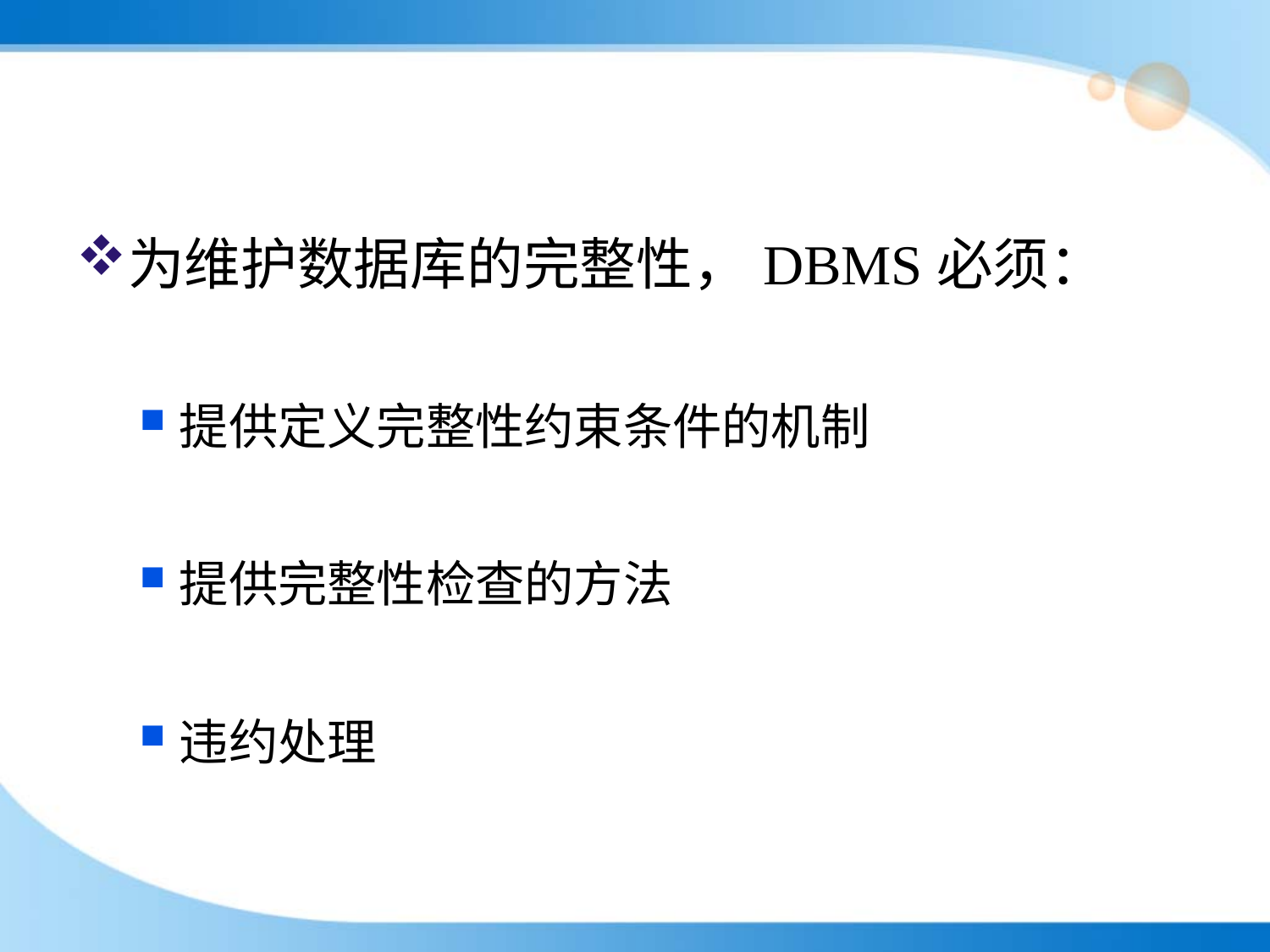

为维护数据库的完整性，DBMS必须：
提供定义完整性约束条件的机制
提供完整性检查的方法
违约处理